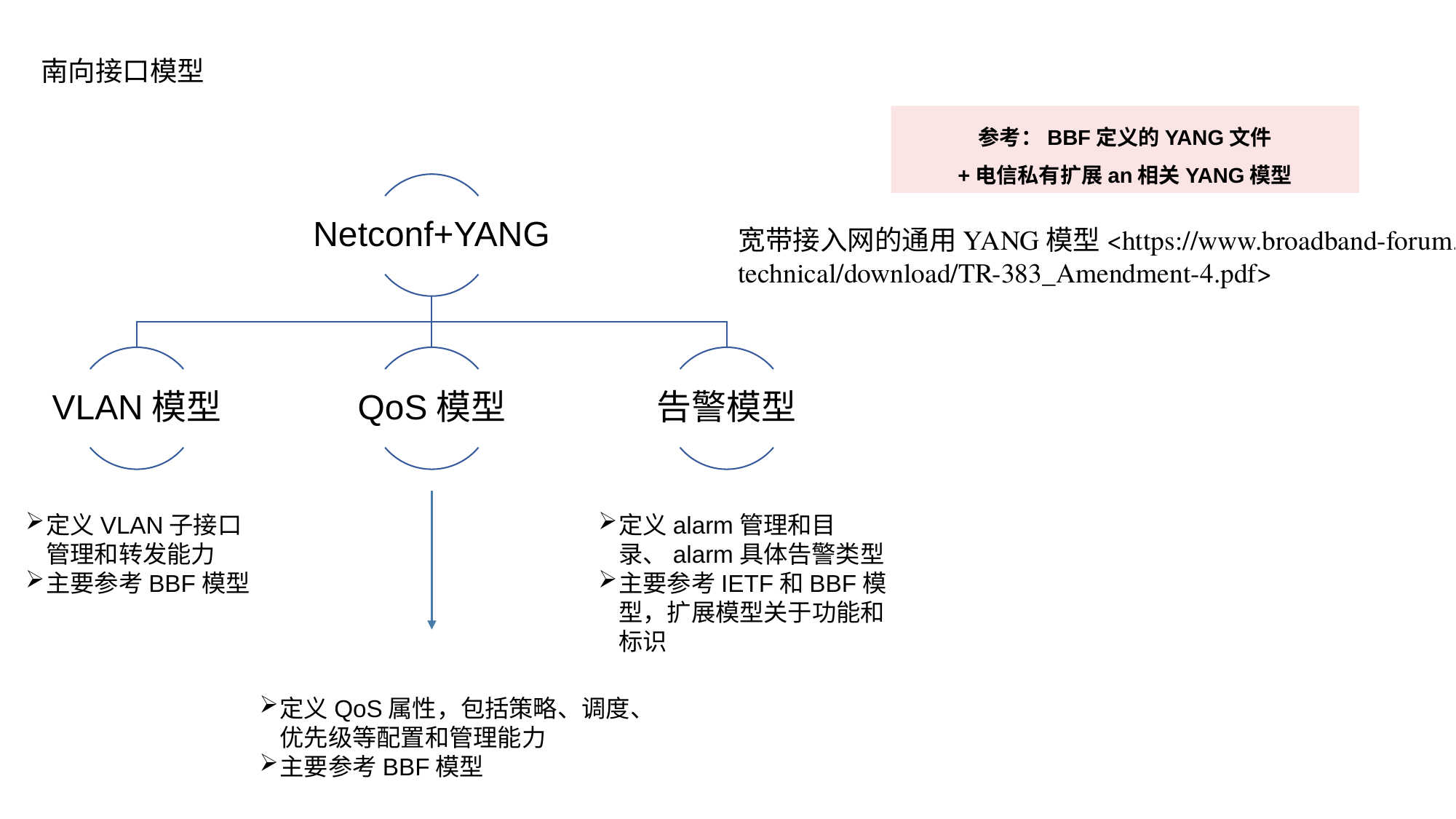

南向接口模型
参考：BBF定义的YANG文件
+电信私有扩展an相关YANG模型
Netconf+YANG
告警模型
QoS模型
VLAN模型
宽带接入网的通用YANG模型<https://www.broadband-forum.org/technical/download/TR-383_Amendment-4.pdf>
定义VLAN子接口管理和转发能力
主要参考BBF模型
定义alarm管理和目录、alarm具体告警类型
主要参考IETF和BBF模型，扩展模型关于功能和标识
定义QoS属性，包括策略、调度、优先级等配置和管理能力
主要参考BBF模型